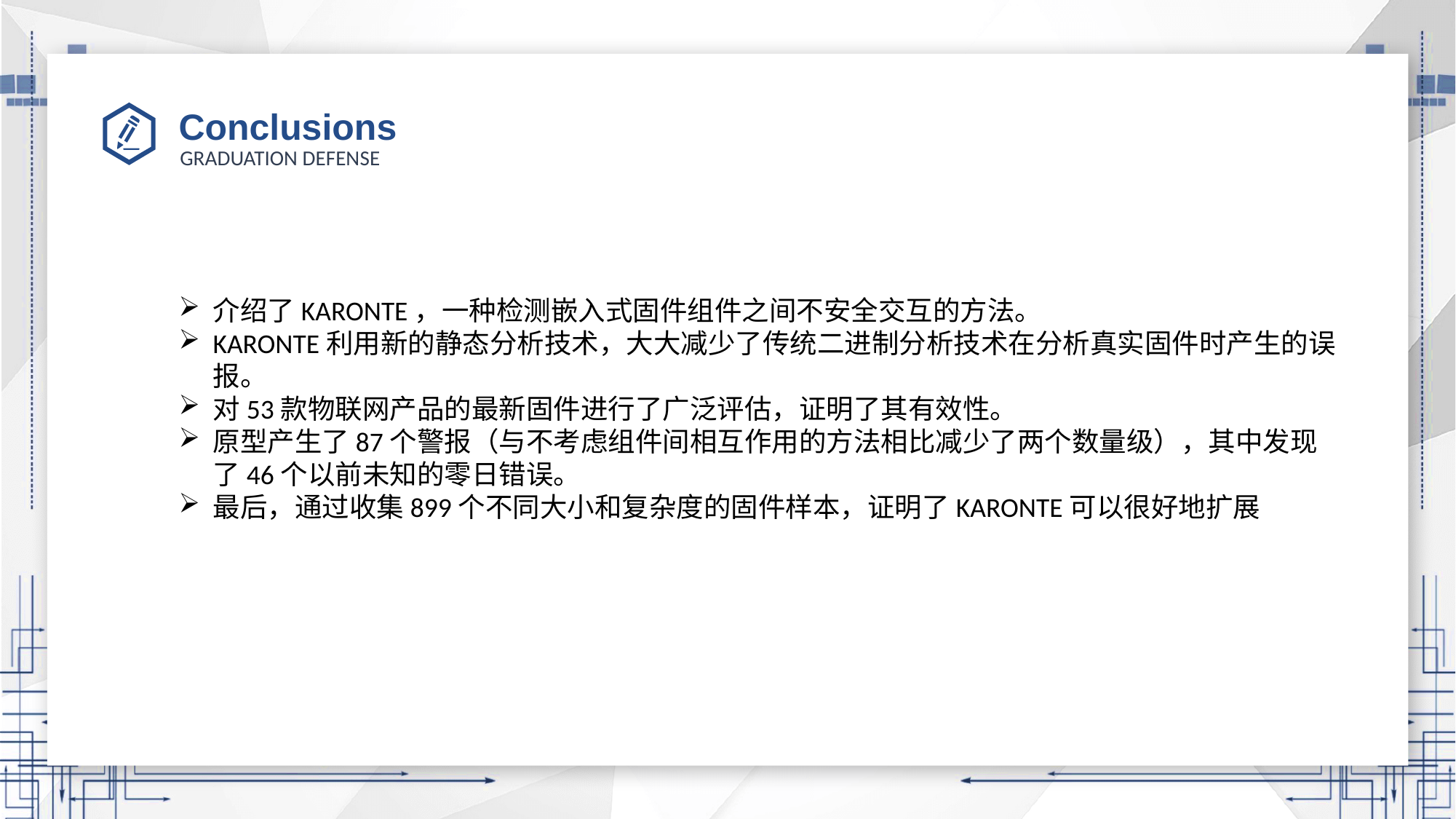

# Conclusions
介绍了KARONTE，一种检测嵌入式固件组件之间不安全交互的方法。
KARONTE利用新的静态分析技术，大大减少了传统二进制分析技术在分析真实固件时产生的误报。
对53款物联网产品的最新固件进行了广泛评估，证明了其有效性。
原型产生了87个警报（与不考虑组件间相互作用的方法相比减少了两个数量级），其中发现了46个以前未知的零日错误。
最后，通过收集899个不同大小和复杂度的固件样本，证明了KARONTE可以很好地扩展